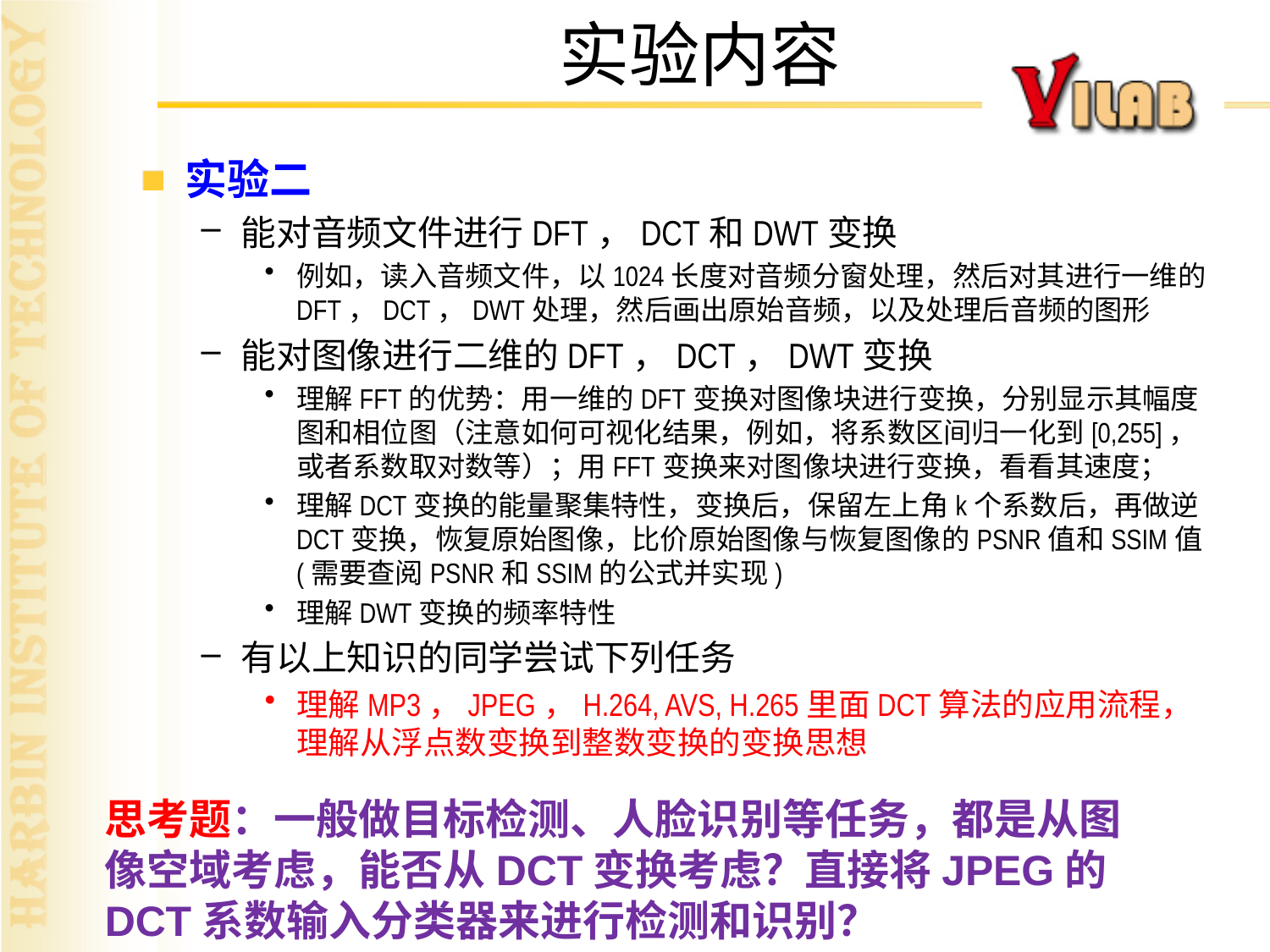

实验内容
实验二
能对音频文件进行DFT，DCT和DWT变换
例如，读入音频文件，以1024长度对音频分窗处理，然后对其进行一维的DFT，DCT，DWT处理，然后画出原始音频，以及处理后音频的图形
能对图像进行二维的DFT，DCT，DWT变换
理解FFT的优势：用一维的DFT变换对图像块进行变换，分别显示其幅度图和相位图（注意如何可视化结果，例如，将系数区间归一化到[0,255]，或者系数取对数等）；用FFT变换来对图像块进行变换，看看其速度；
理解DCT变换的能量聚集特性，变换后，保留左上角k个系数后，再做逆DCT变换，恢复原始图像，比价原始图像与恢复图像的PSNR值和SSIM值(需要查阅PSNR和SSIM的公式并实现)
理解DWT变换的频率特性
有以上知识的同学尝试下列任务
理解MP3，JPEG，H.264, AVS, H.265里面DCT算法的应用流程，理解从浮点数变换到整数变换的变换思想
思考题：一般做目标检测、人脸识别等任务，都是从图像空域考虑，能否从DCT变换考虑？直接将JPEG的DCT系数输入分类器来进行检测和识别？